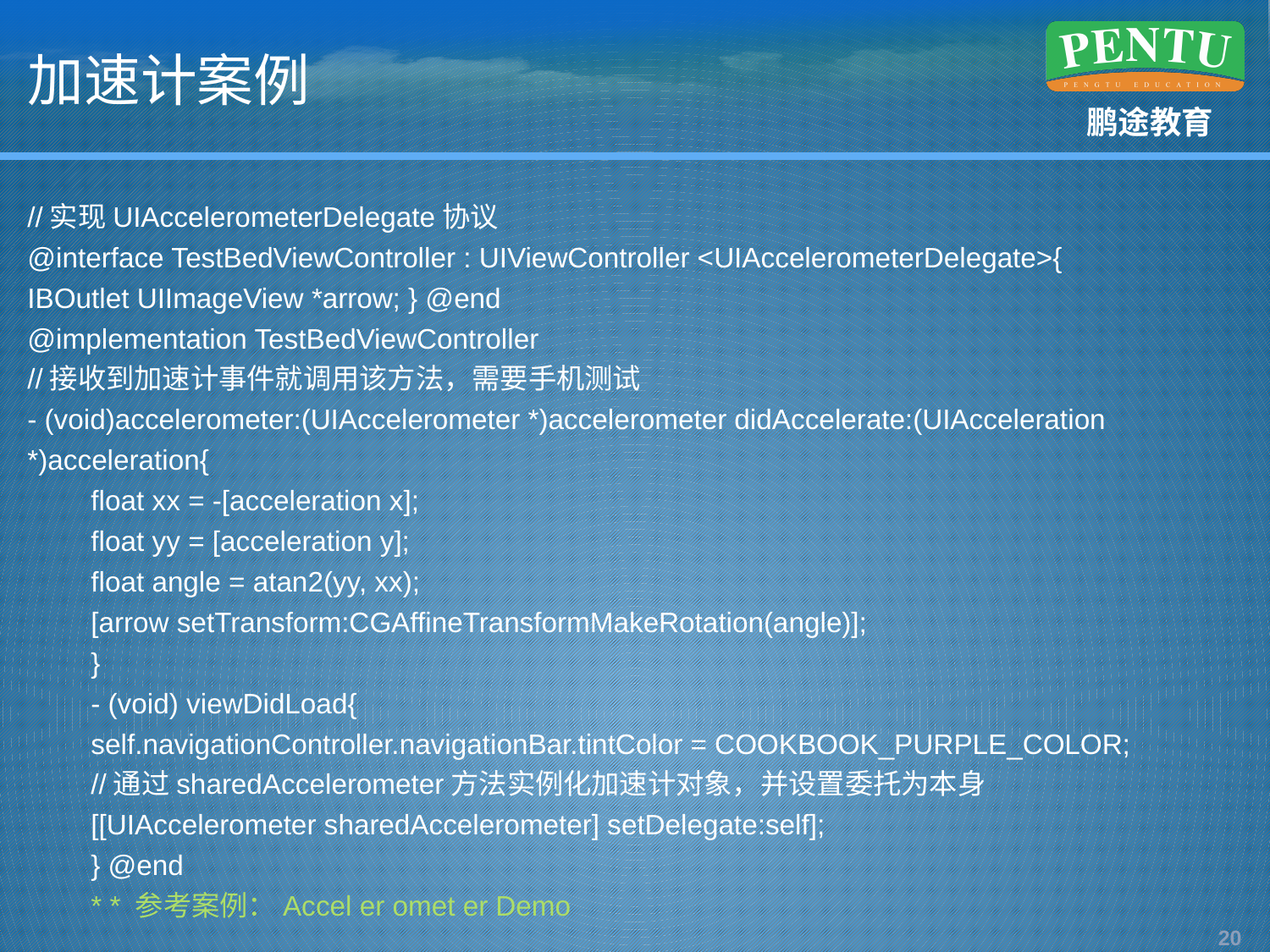

# 加速计案例
//实现UIAccelerometerDelegate协议
@interface TestBedViewController : UIViewController <UIAccelerometerDelegate>{
IBOutlet UIImageView *arrow; } @end
@implementation TestBedViewController
//接收到加速计事件就调用该方法，需要手机测试
- (void)accelerometer:(UIAccelerometer *)accelerometer didAccelerate:(UIAcceleration *)acceleration{
float xx = -[acceleration x];
float yy = [acceleration y];
float angle = atan2(yy, xx);
[arrow setTransform:CGAffineTransformMakeRotation(angle)];
}
- (void) viewDidLoad{
self.navigationController.navigationBar.tintColor = COOKBOOK_PURPLE_COLOR;
//通过sharedAccelerometer方法实例化加速计对象，并设置委托为本身
[[UIAccelerometer sharedAccelerometer] setDelegate:self];
} @end
* * 参考案例：Accel er omet er Demo
20